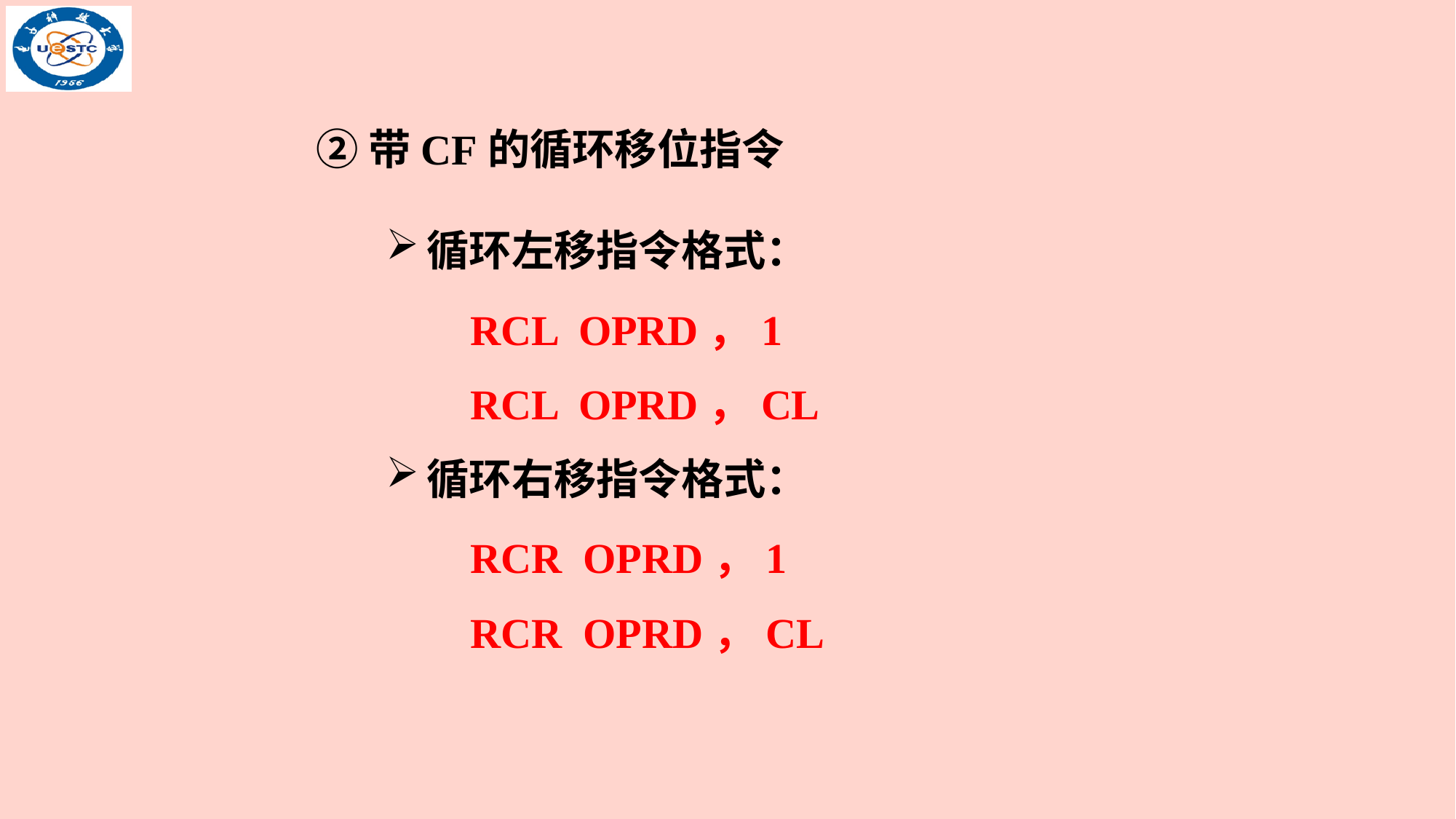

②带CF的循环移位指令
循环左移指令格式：
        RCL  OPRD，1
        RCL  OPRD，CL
循环右移指令格式：
        RCR  OPRD，1
        RCR  OPRD，CL